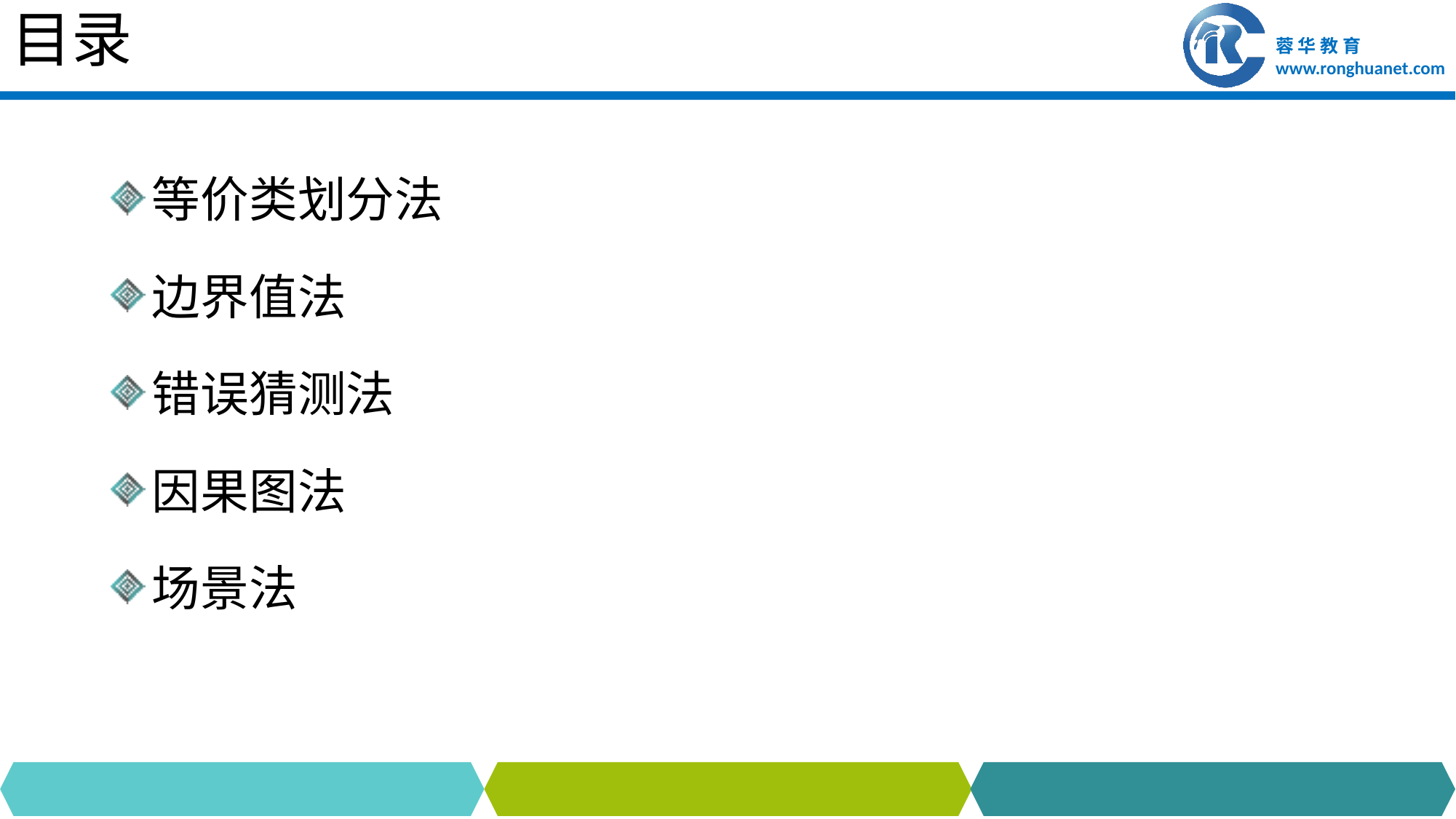

# 目录
等价类划分法
边界值法
错误猜测法
因果图法
场景法